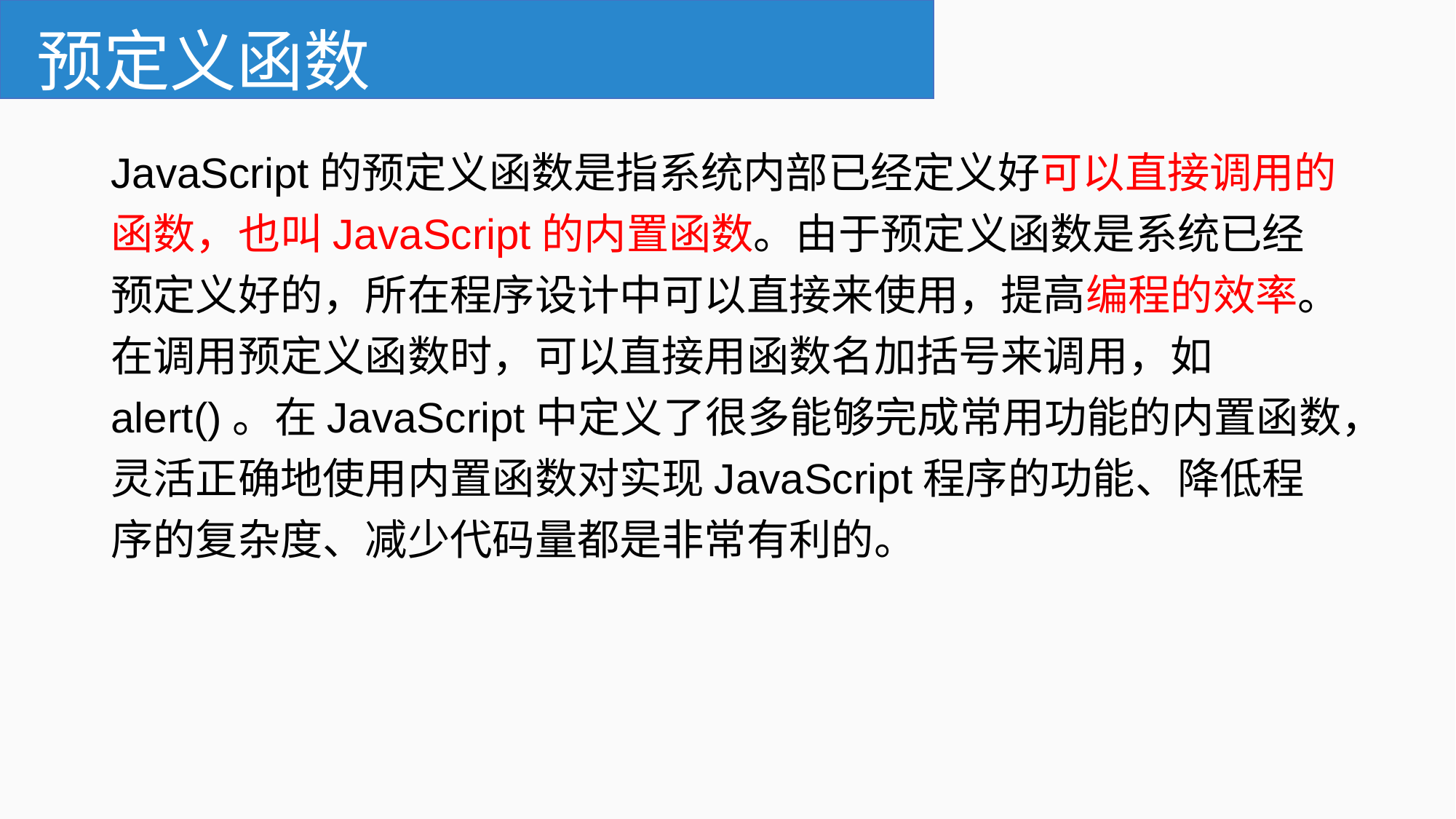

# 预定义函数
JavaScript的预定义函数是指系统内部已经定义好可以直接调用的函数，也叫JavaScript的内置函数。由于预定义函数是系统已经预定义好的，所在程序设计中可以直接来使用，提高编程的效率。在调用预定义函数时，可以直接用函数名加括号来调用，如alert()。在JavaScript中定义了很多能够完成常用功能的内置函数，灵活正确地使用内置函数对实现JavaScript程序的功能、降低程序的复杂度、减少代码量都是非常有利的。